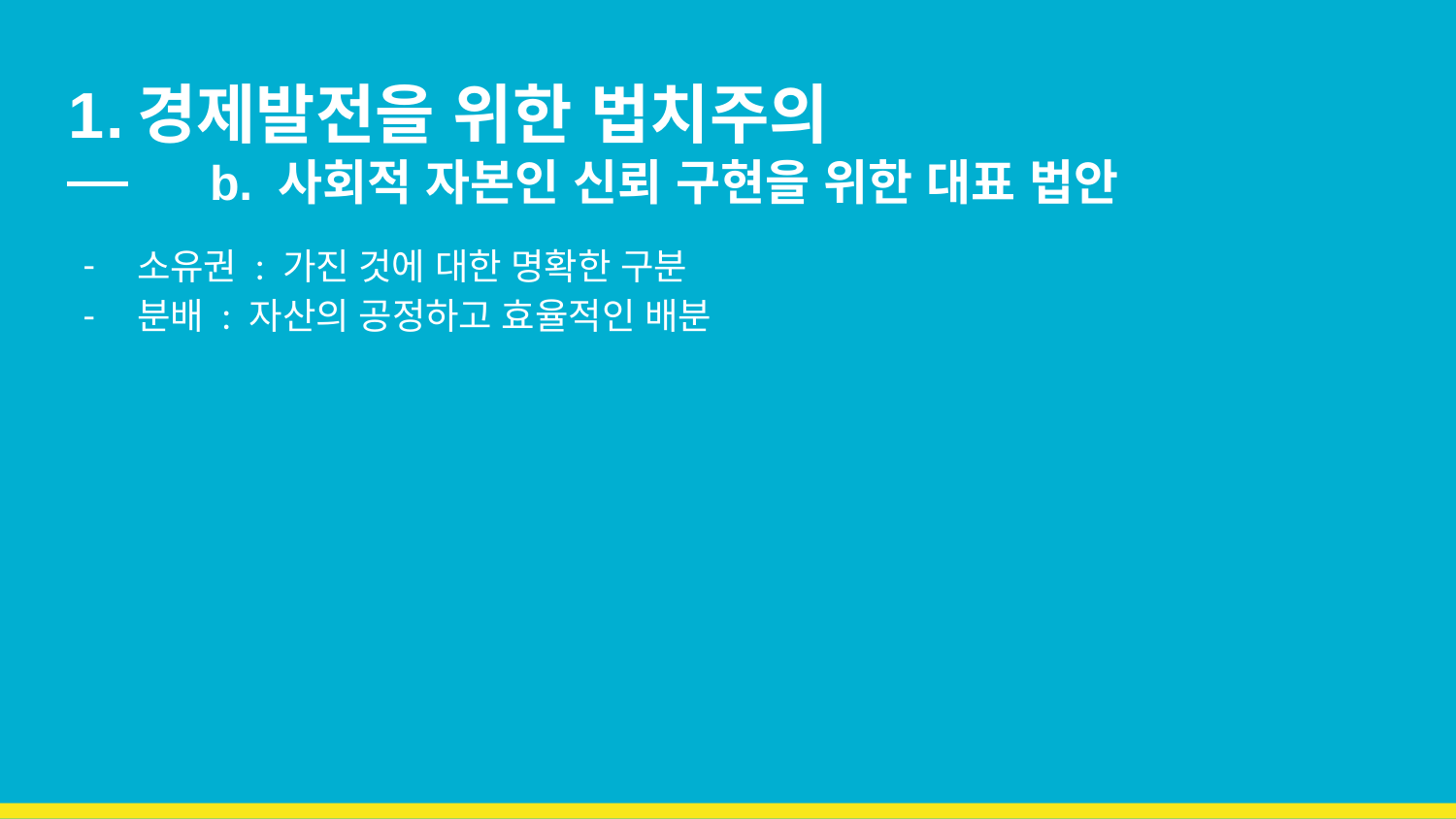

# 경제발전을 위한 법치주의
b. 사회적 자본인 신뢰 구현을 위한 대표 법안
소유권 : 가진 것에 대한 명확한 구분
분배 : 자산의 공정하고 효율적인 배분